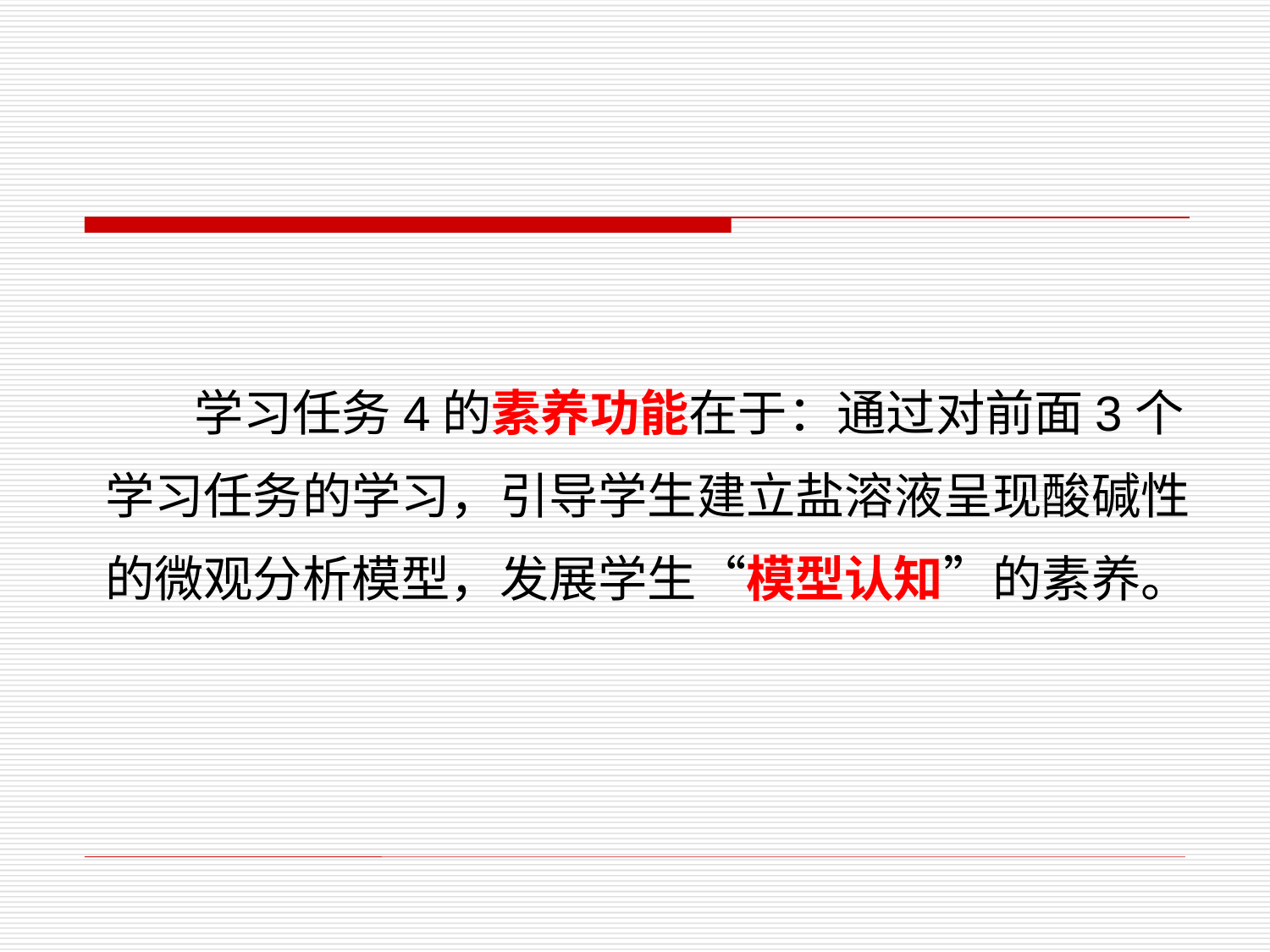

学习任务4的素养功能在于：通过对前面3个学习任务的学习，引导学生建立盐溶液呈现酸碱性的微观分析模型，发展学生“模型认知”的素养。